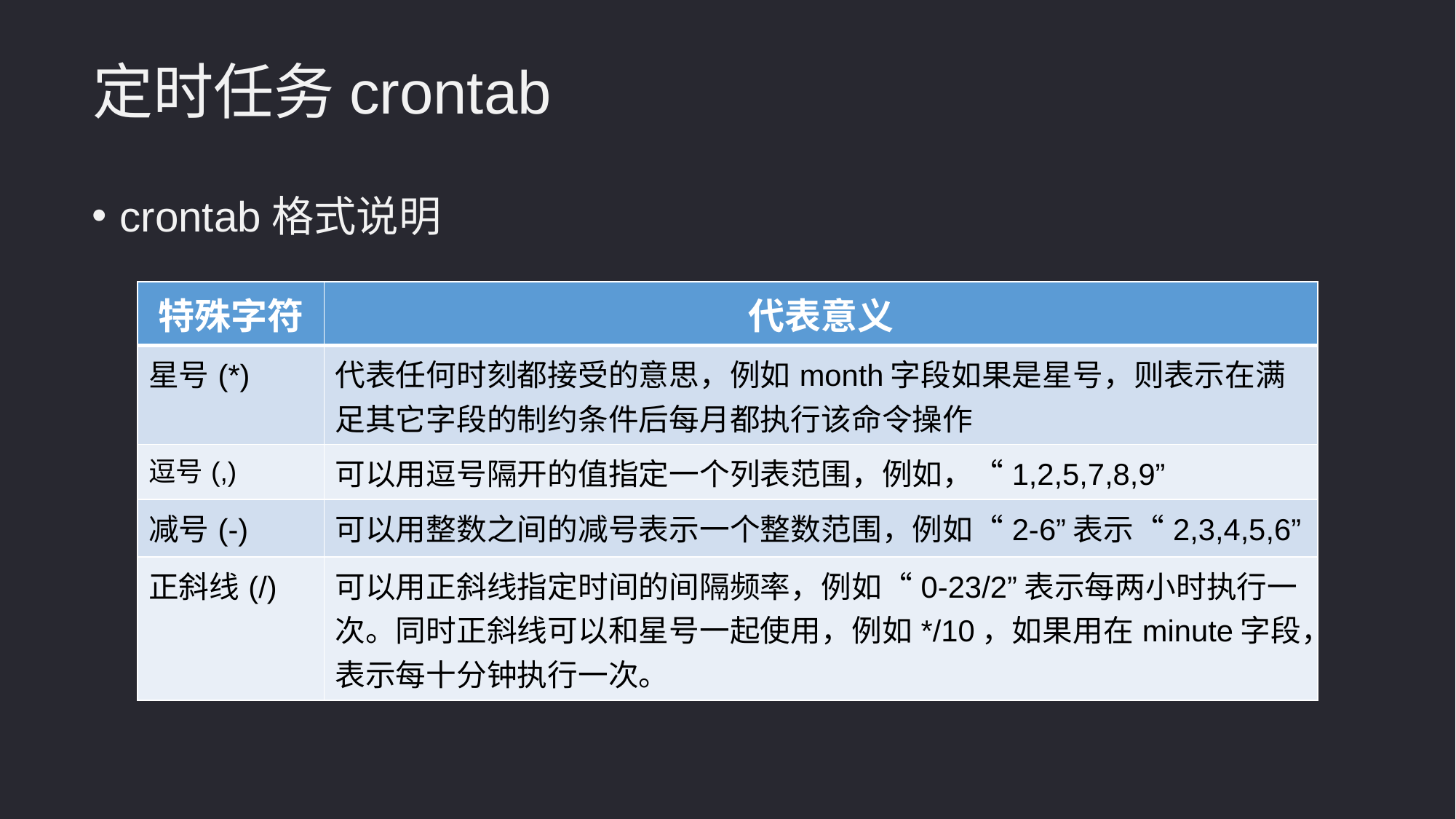

定时任务crontab
crontab格式说明

| 特殊字符 | 代表意义 |
| --- | --- |
| 星号(\*) | 代表任何时刻都接受的意思，例如month字段如果是星号，则表示在满足其它字段的制约条件后每月都执行该命令操作 |
| 逗号(,) | 可以用逗号隔开的值指定一个列表范围，例如，“1,2,5,7,8,9” |
| 减号(-) | 可以用整数之间的减号表示一个整数范围，例如“2-6”表示“2,3,4,5,6” |
| 正斜线(/) | 可以用正斜线指定时间的间隔频率，例如“0-23/2”表示每两小时执行一次。同时正斜线可以和星号一起使用，例如\*/10，如果用在minute字段，表示每十分钟执行一次。 |